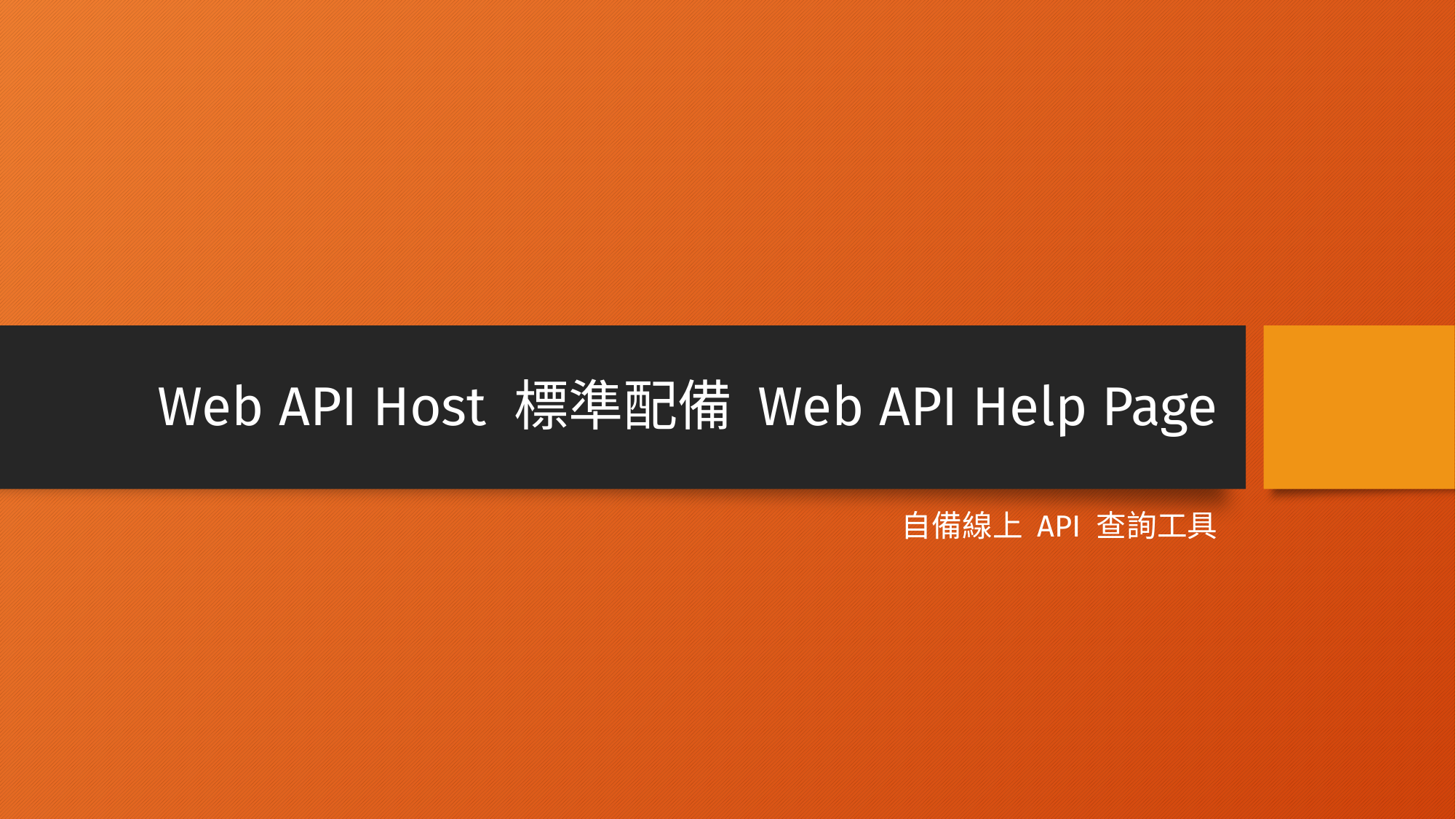

# Web API Host 標準配備 Web API Help Page
自備線上 API 查詢工具